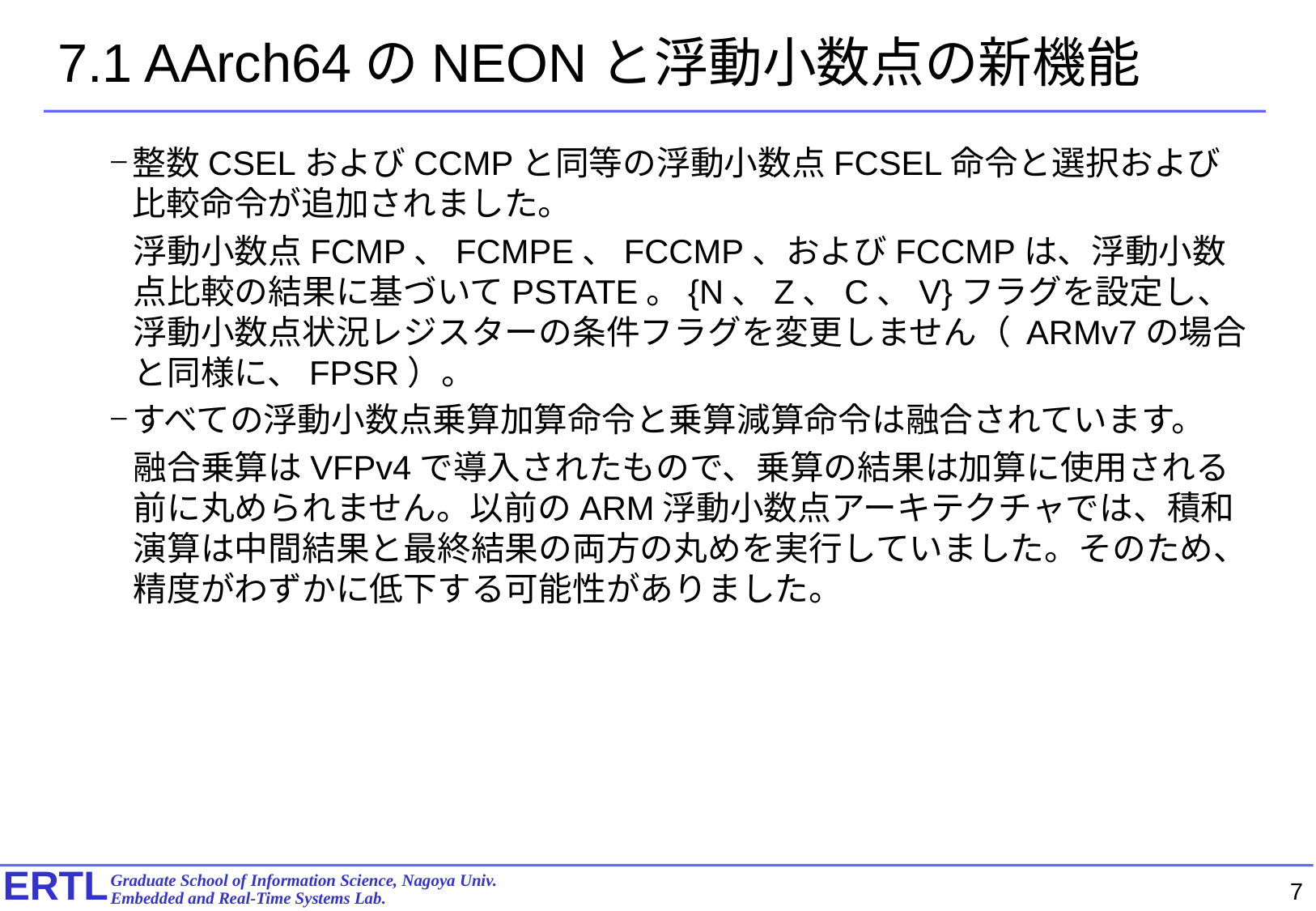

# 7.1 AArch64のNEONと浮動小数点の新機能
整数CSELおよびCCMPと同等の浮動小数点FCSEL命令と選択および比較命令が追加されました。
浮動小数点FCMP、FCMPE、FCCMP、およびFCCMPは、浮動小数点比較の結果に基づいてPSTATE。{N、Z、C、V}フラグを設定し、浮動小数点状況レジスターの条件フラグを変更しません（ ARMv7の場合と同様に、FPSR）。
すべての浮動小数点乗算加算命令と乗算減算命令は融合されています。
融合乗算はVFPv4で導入されたもので、乗算の結果は加算に使用される前に丸められません。以前のARM浮動小数点アーキテクチャでは、積和演算は中間結果と最終結果の両方の丸めを実行していました。そのため、精度がわずかに低下する可能性がありました。
7